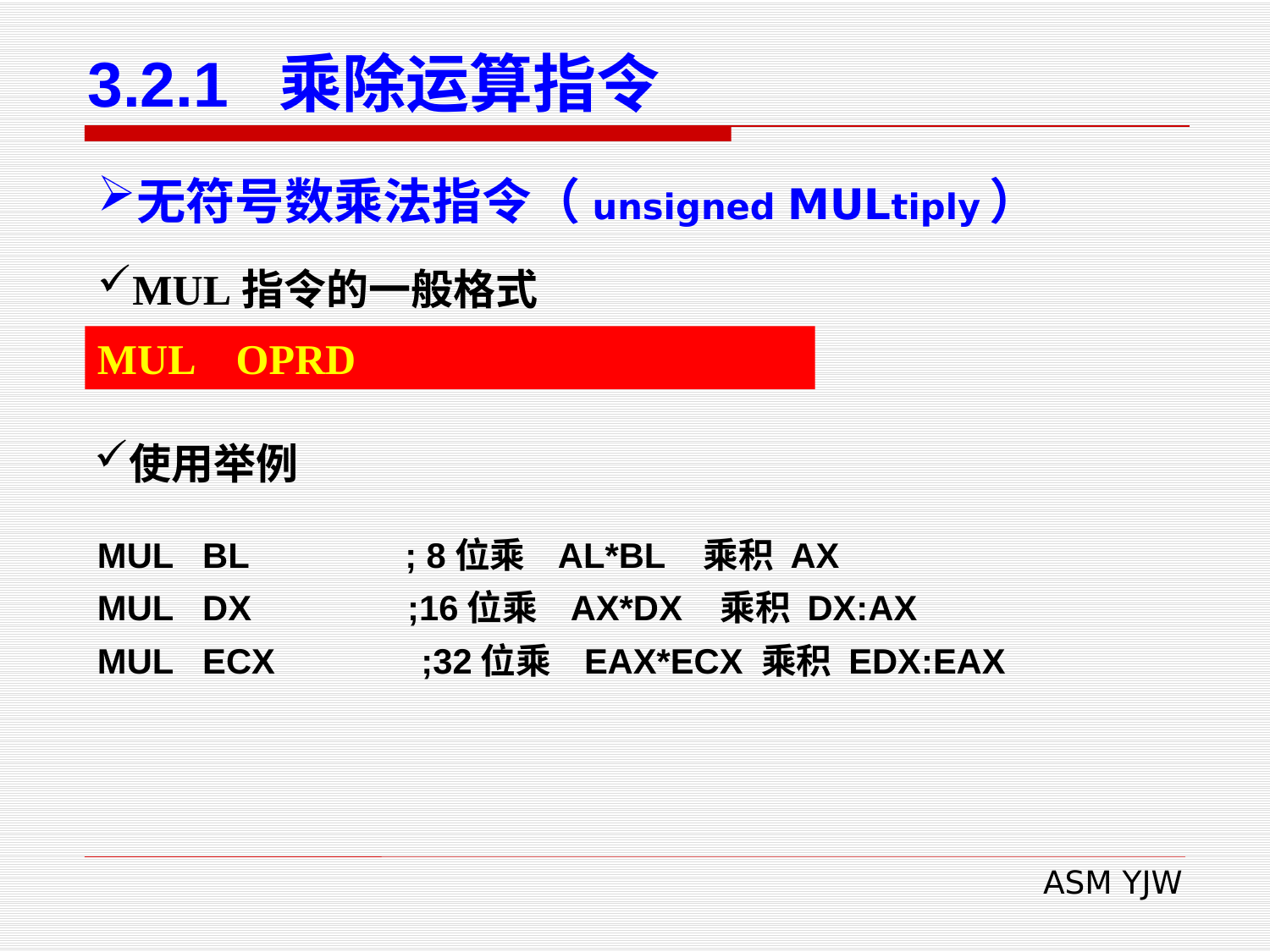

# 3.2.1  乘除运算指令
无符号数乘法指令（unsigned MULtiply）
MUL指令的一般格式
MUL    OPRD
使用举例
MUL   BL                ; 8位乘   AL*BL   乘积 AX
MUL   DX                ;16位乘   AX*DX   乘积 DX:AX
MUL   ECX               ;32位乘   EAX*ECX 乘积 EDX:EAX